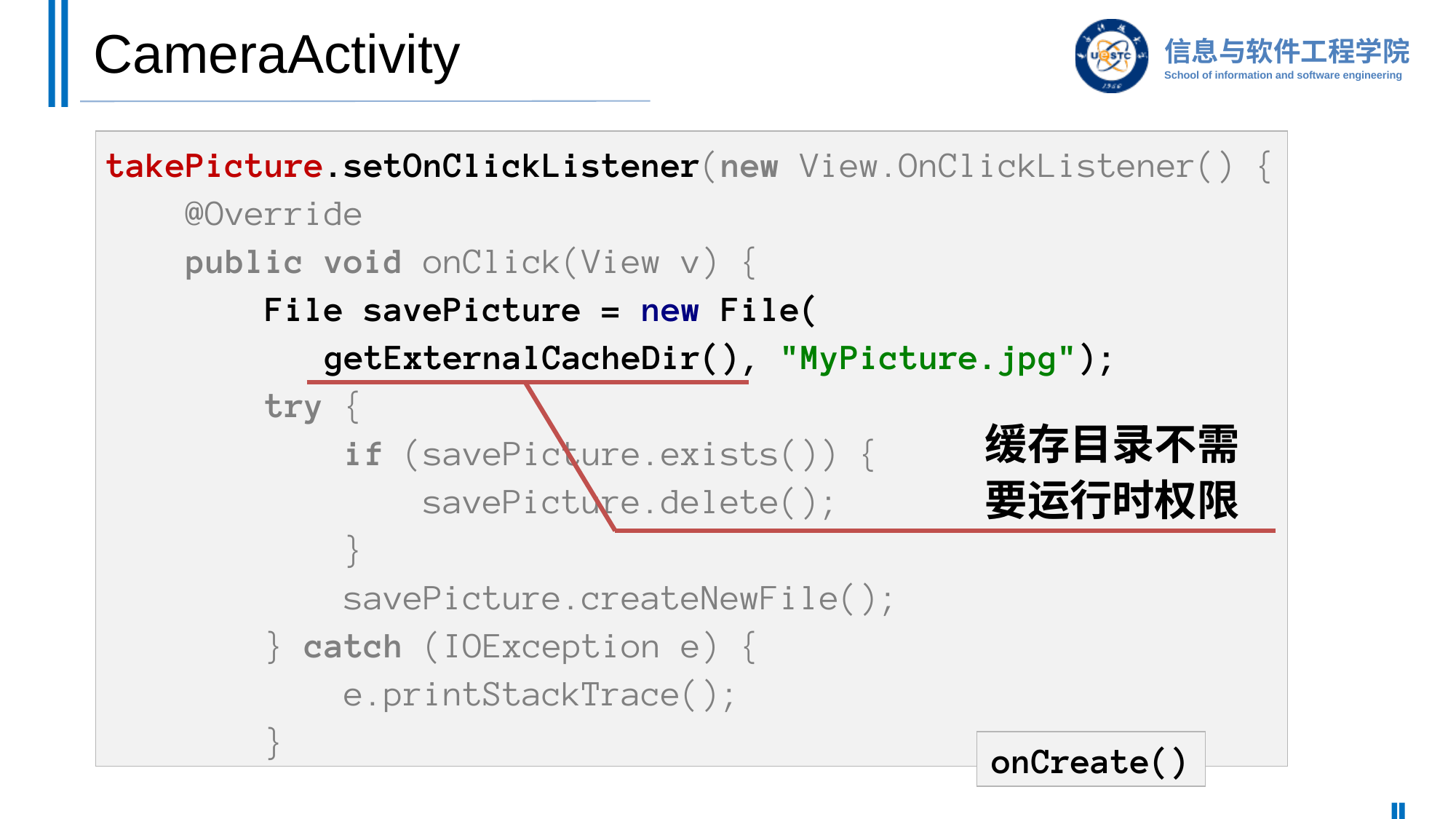

# CameraActivity
takePicture.setOnClickListener(new View.OnClickListener() {
    @Override
    public void onClick(View v) {
        File savePicture = new File(
		getExternalCacheDir(), "MyPicture.jpg");
        try {
            if (savePicture.exists()) {
                savePicture.delete();
            }
            savePicture.createNewFile();
        } catch (IOException e) {
            e.printStackTrace();
        }
缓存目录不需要运行时权限
onCreate()